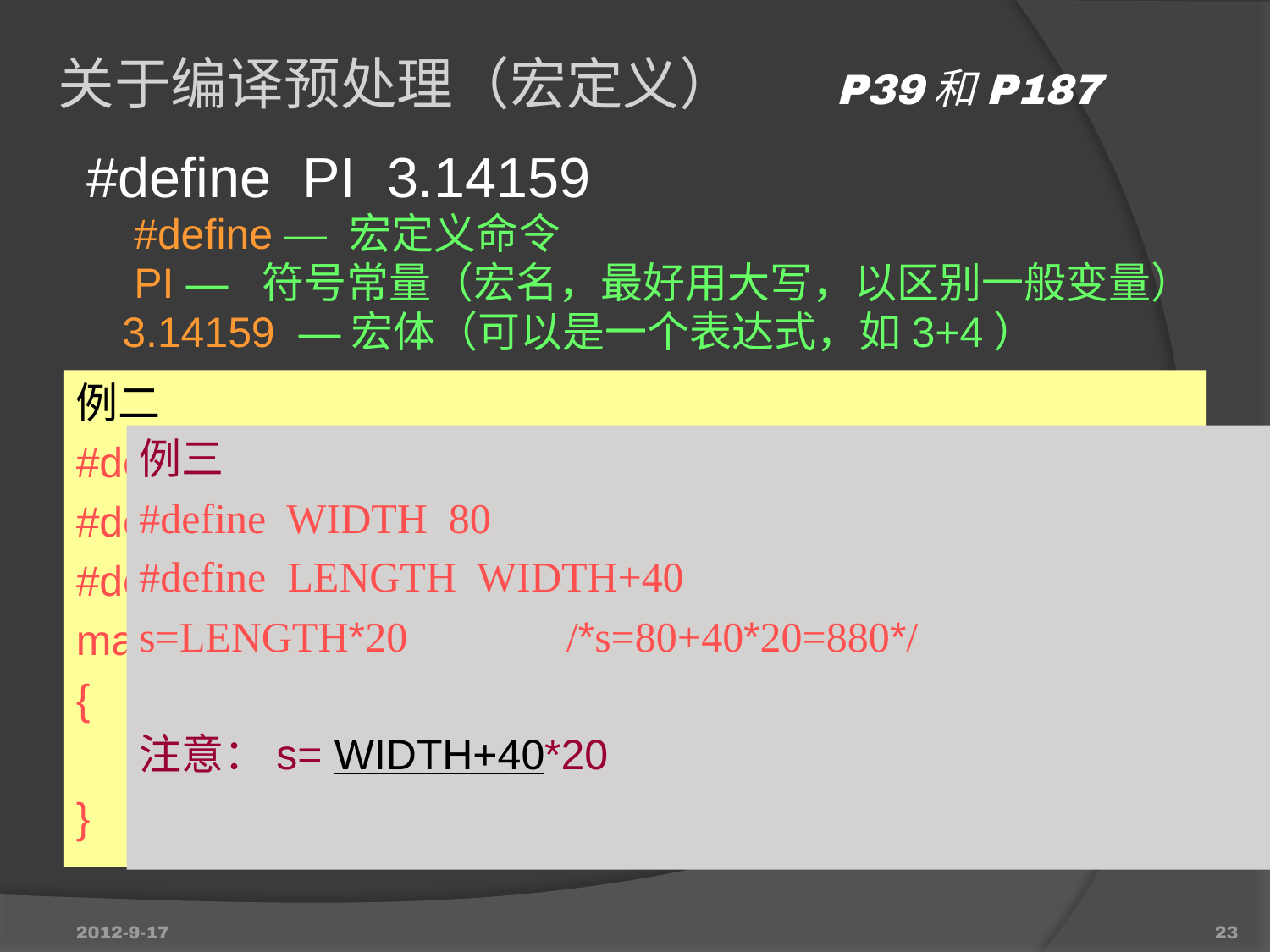

关于编译预处理（宏定义）      P39和P187
#define  PI  3.14159
    #define — 宏定义命令
    PI —  符号常量（宏名，最好用大写，以区别一般变量）
   3.14159  —宏体（可以是一个表达式，如3+4）

作用：用简单符号代表宏体部份内容（编译时会先自动替换）
意义：直观/多次使用/便于修改
注意： #define 可出现在程序的任一位置（作用范围：由此行到程序末尾）
宏定义不是C语句，不必在行末加分号，否则会连分号一起置换。

例二
#define  A     1
#define  B     2
#define  C     2*A+B
main()
{
     printf(“C=%d”,C);                /*输出结果：C=……*/
}
例三
#define  WIDTH  80
#define  LENGTH  WIDTH+40
s=LENGTH*20               /*s=80+40*20=880*/

注意：s= WIDTH+40*20
2012-9-17
23